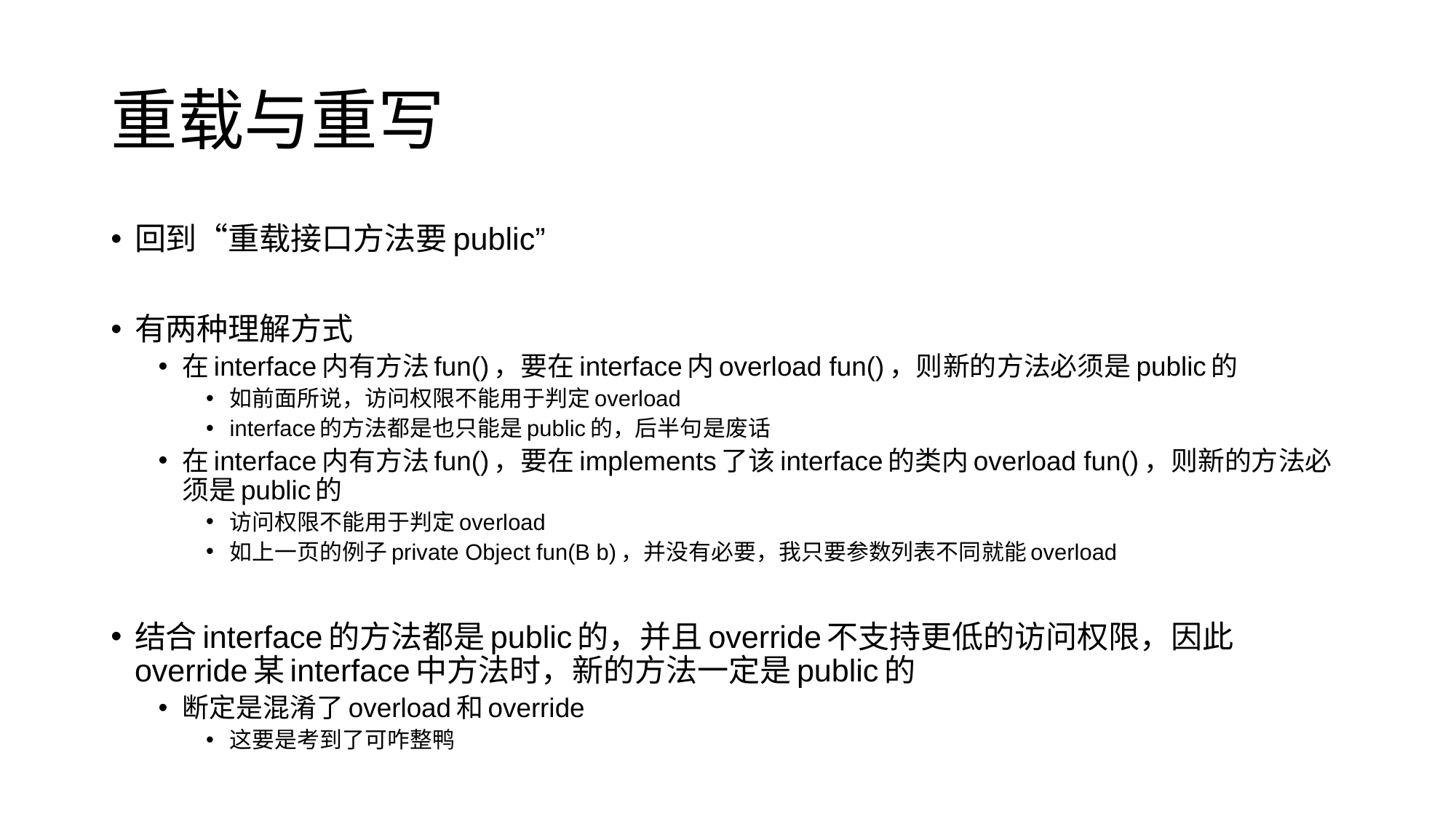

# 重载与重写
回到“重载接口方法要public”

有两种理解方式
在interface内有方法fun()，要在interface内overload fun()，则新的方法必须是public的
如前面所说，访问权限不能用于判定overload
interface的方法都是也只能是public的，后半句是废话
在interface内有方法fun()，要在implements了该interface的类内overload fun()，则新的方法必须是public的
访问权限不能用于判定overload
如上一页的例子private Object fun(B b)，并没有必要，我只要参数列表不同就能overload

结合interface的方法都是public的，并且override不支持更低的访问权限，因此override某interface中方法时，新的方法一定是public的
断定是混淆了overload和override
这要是考到了可咋整鸭